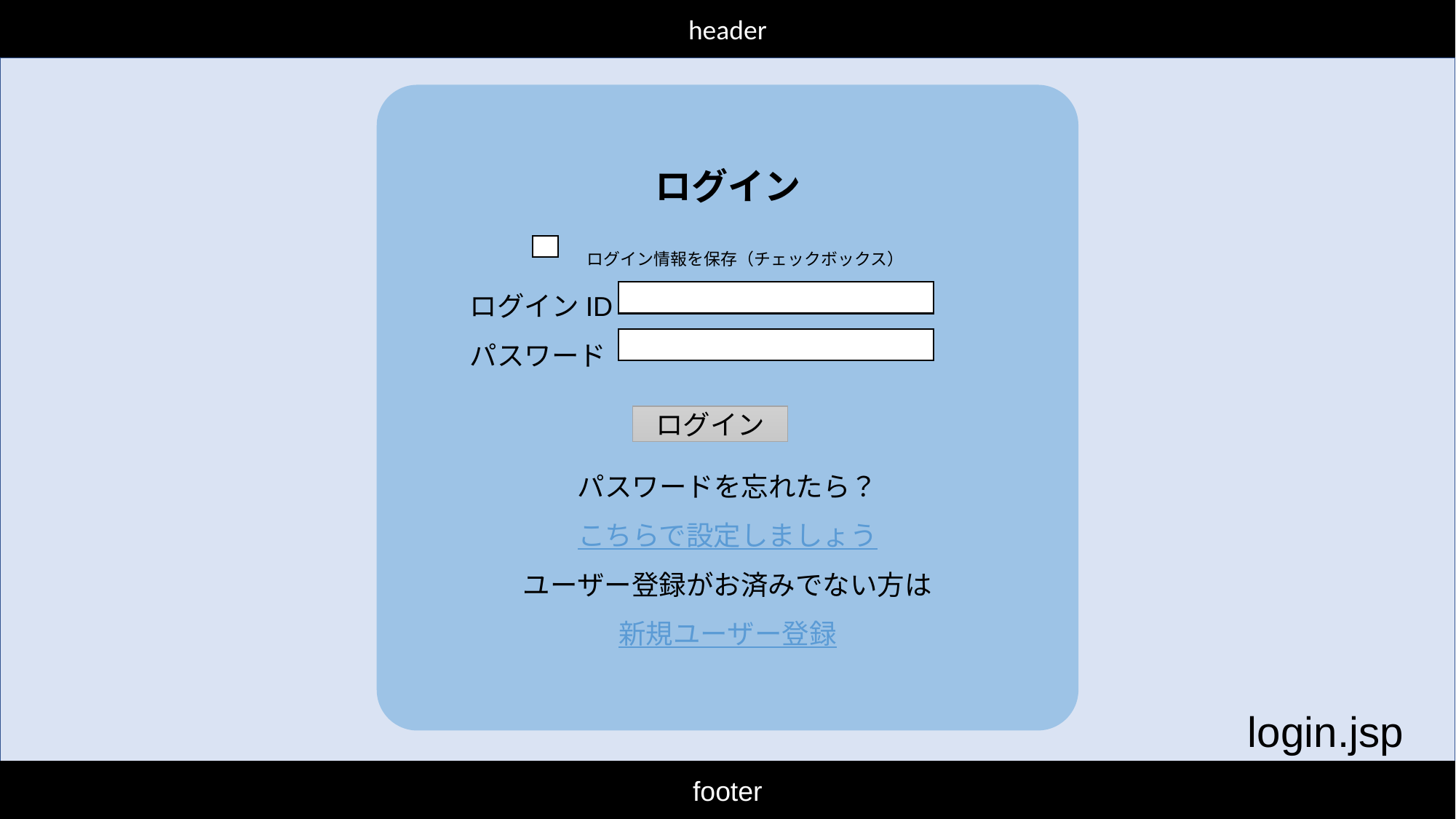

header

ログイン
　ログイン情報を保存（チェックボックス）
ログインID
パスワード

パスワードを忘れたら？
こちらで設定しましょう
ユーザー登録がお済みでない方は
新規ユーザー登録

ログイン
login.jsp
footer